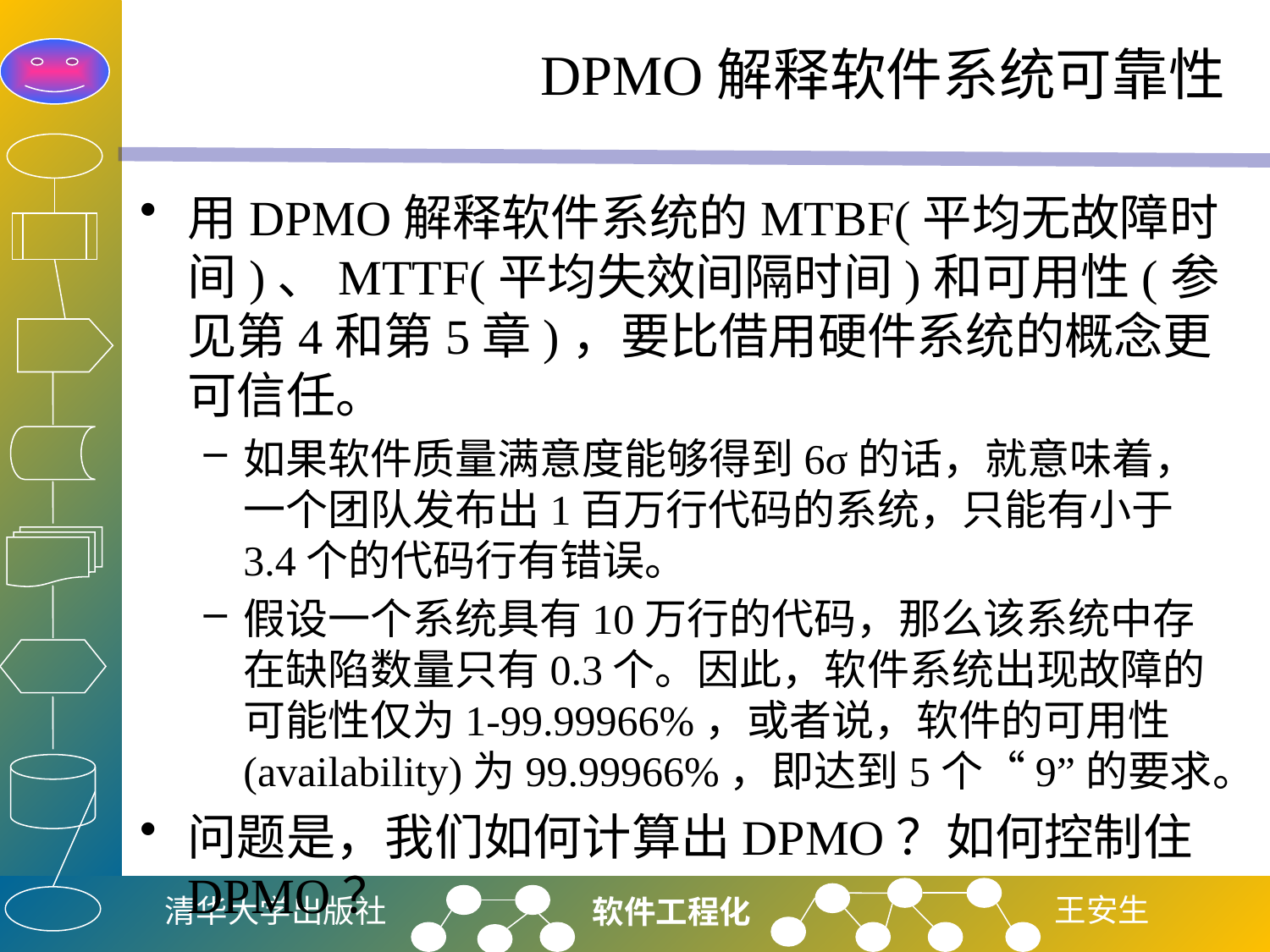

# DPMO解释软件系统可靠性
用DPMO解释软件系统的MTBF(平均无故障时间)、MTTF(平均失效间隔时间)和可用性(参见第4和第5章)，要比借用硬件系统的概念更可信任。
如果软件质量满意度能够得到6σ的话，就意味着，一个团队发布出1百万行代码的系统，只能有小于3.4个的代码行有错误。
假设一个系统具有10万行的代码，那么该系统中存在缺陷数量只有0.3个。因此，软件系统出现故障的可能性仅为1-99.99966%，或者说，软件的可用性(availability)为99.99966%，即达到5个“9”的要求。
问题是，我们如何计算出DPMO？如何控制住DPMO？